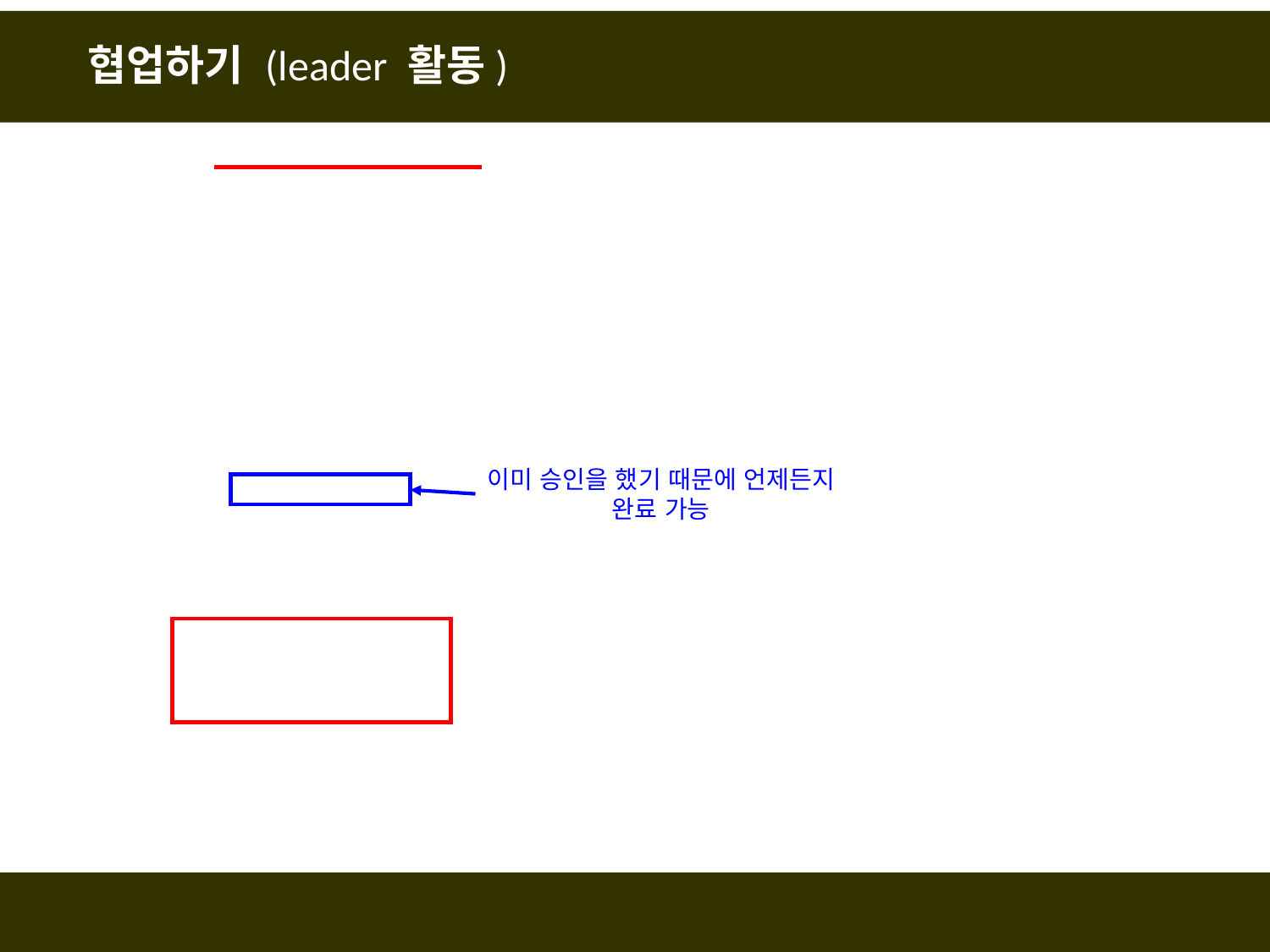

# 협업하기 (leader 활동)
이미 승인을 했기 때문에 언제든지 완료 가능